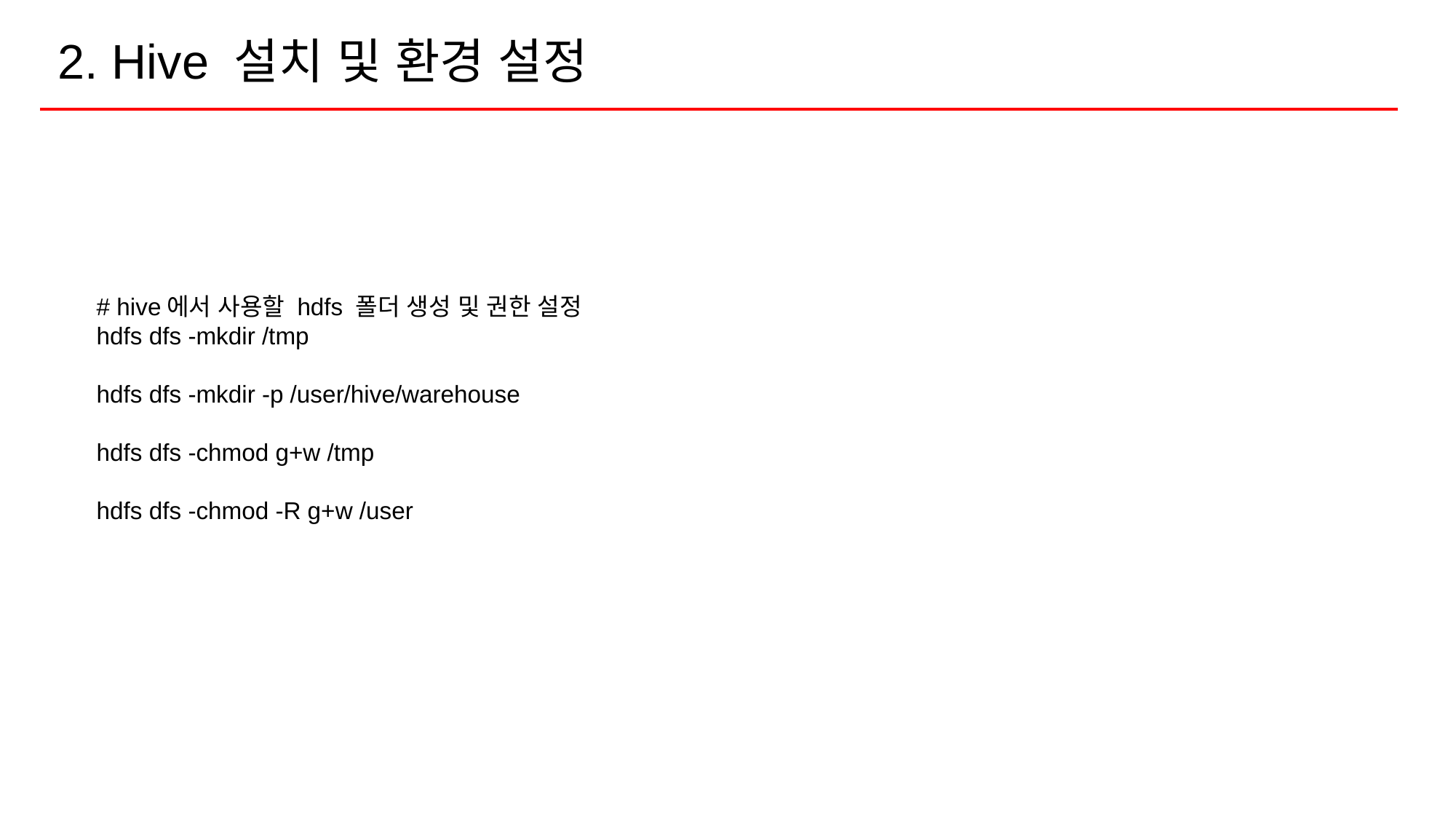

2. Hive 설치 및 환경 설정
# hive에서 사용할 hdfs 폴더 생성 및 권한 설정
hdfs dfs -mkdir /tmp

hdfs dfs -mkdir -p /user/hive/warehouse

hdfs dfs -chmod g+w /tmp

hdfs dfs -chmod -R g+w /user